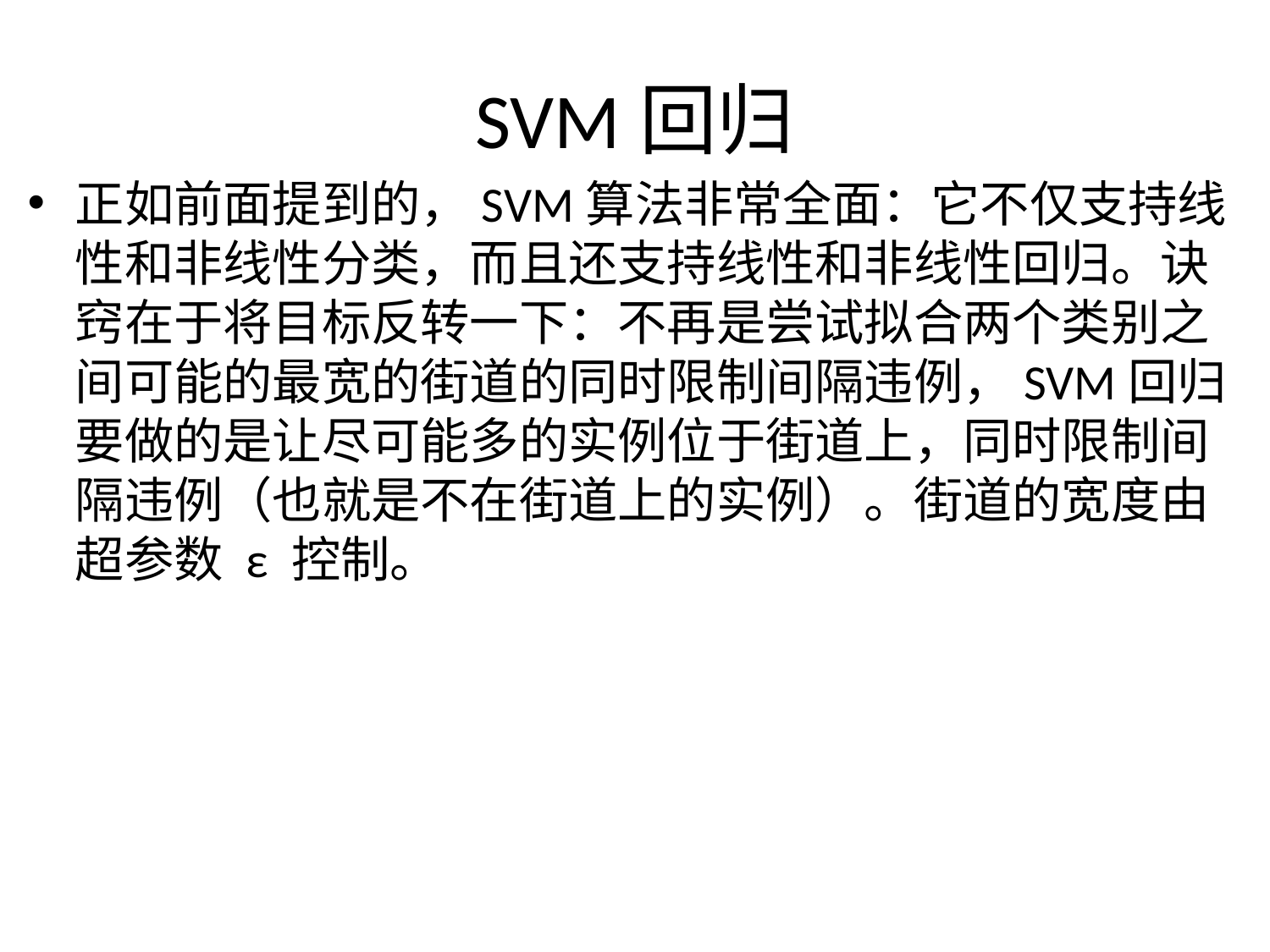

# SVM回归
正如前面提到的，SVM算法非常全面：它不仅支持线性和非线性分类，而且还支持线性和非线性回归。诀窍在于将目标反转一下：不再是尝试拟合两个类别之间可能的最宽的街道的同时限制间隔违例，SVM回归要做的是让尽可能多的实例位于街道上，同时限制间隔违例（也就是不在街道上的实例）。街道的宽度由超参数 ε 控制。